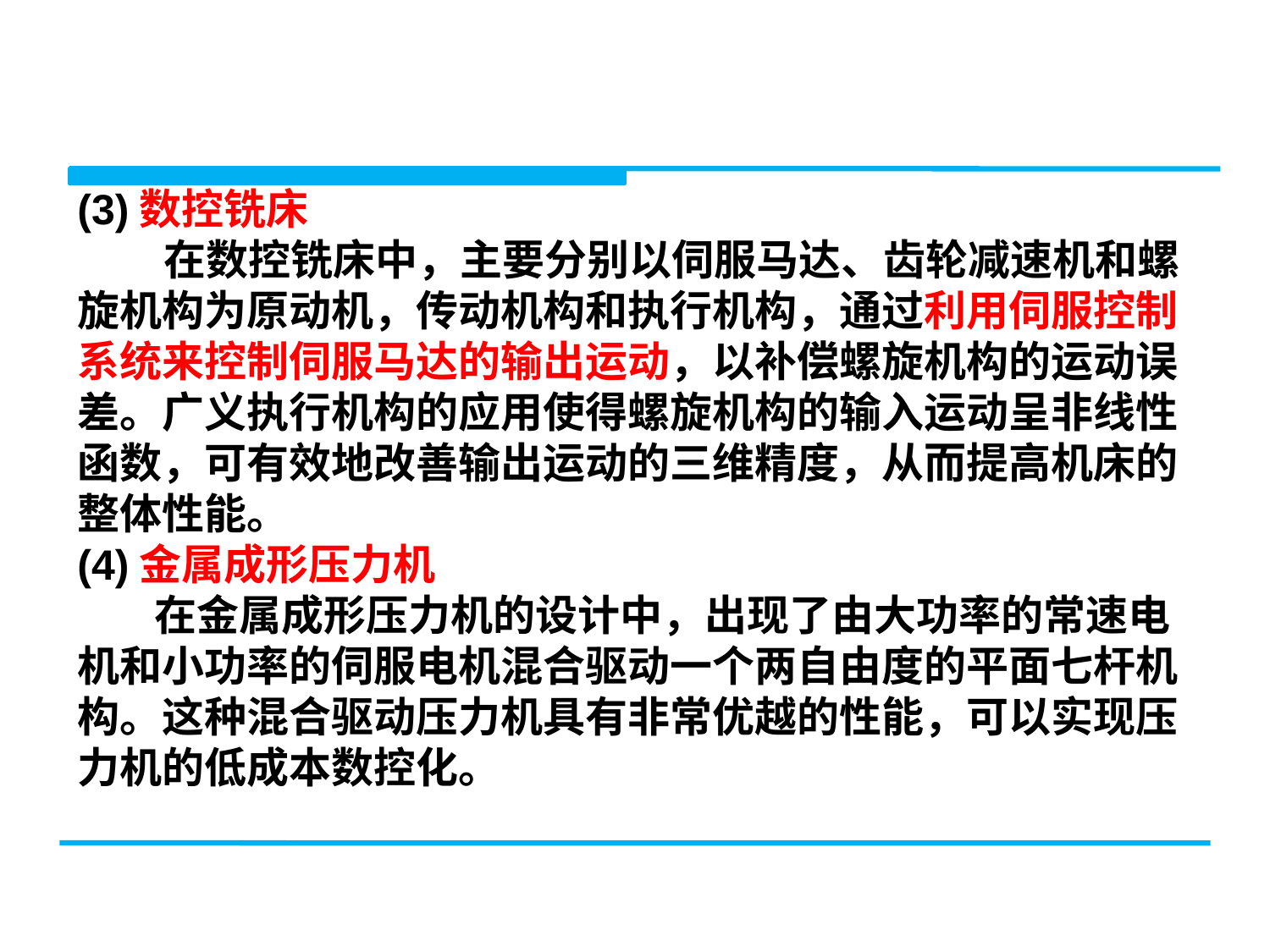

(3)数控铣床
        在数控铣床中，主要分别以伺服马达、齿轮减速机和螺旋机构为原动机，传动机构和执行机构，通过利用伺服控制系统来控制伺服马达的输出运动，以补偿螺旋机构的运动误差。广义执行机构的应用使得螺旋机构的输入运动呈非线性函数，可有效地改善输出运动的三维精度，从而提高机床的整体性能。
(4)金属成形压力机
       在金属成形压力机的设计中，出现了由大功率的常速电机和小功率的伺服电机混合驱动一个两自由度的平面七杆机构。这种混合驱动压力机具有非常优越的性能，可以实现压力机的低成本数控化。